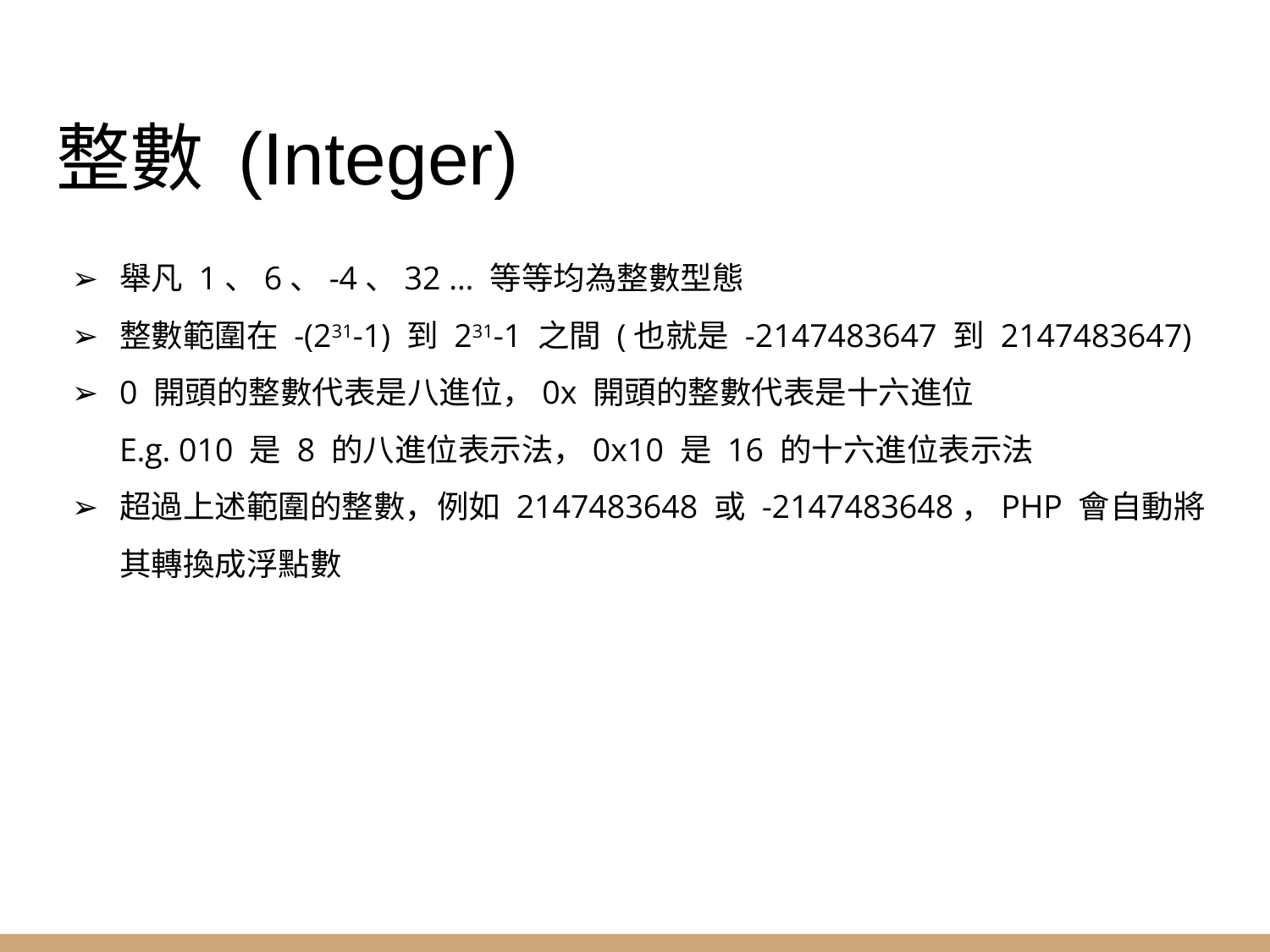

# 整數 (Integer)
舉凡 1、6、-4、32 … 等等均為整數型態
整數範圍在 -(231-1) 到 231-1 之間 (也就是 -2147483647 到 2147483647)
0 開頭的整數代表是八進位，0x 開頭的整數代表是十六進位
E.g. 010 是 8 的八進位表示法，0x10 是 16 的十六進位表示法
超過上述範圍的整數，例如 2147483648 或 -2147483648，PHP 會自動將其轉換成浮點數